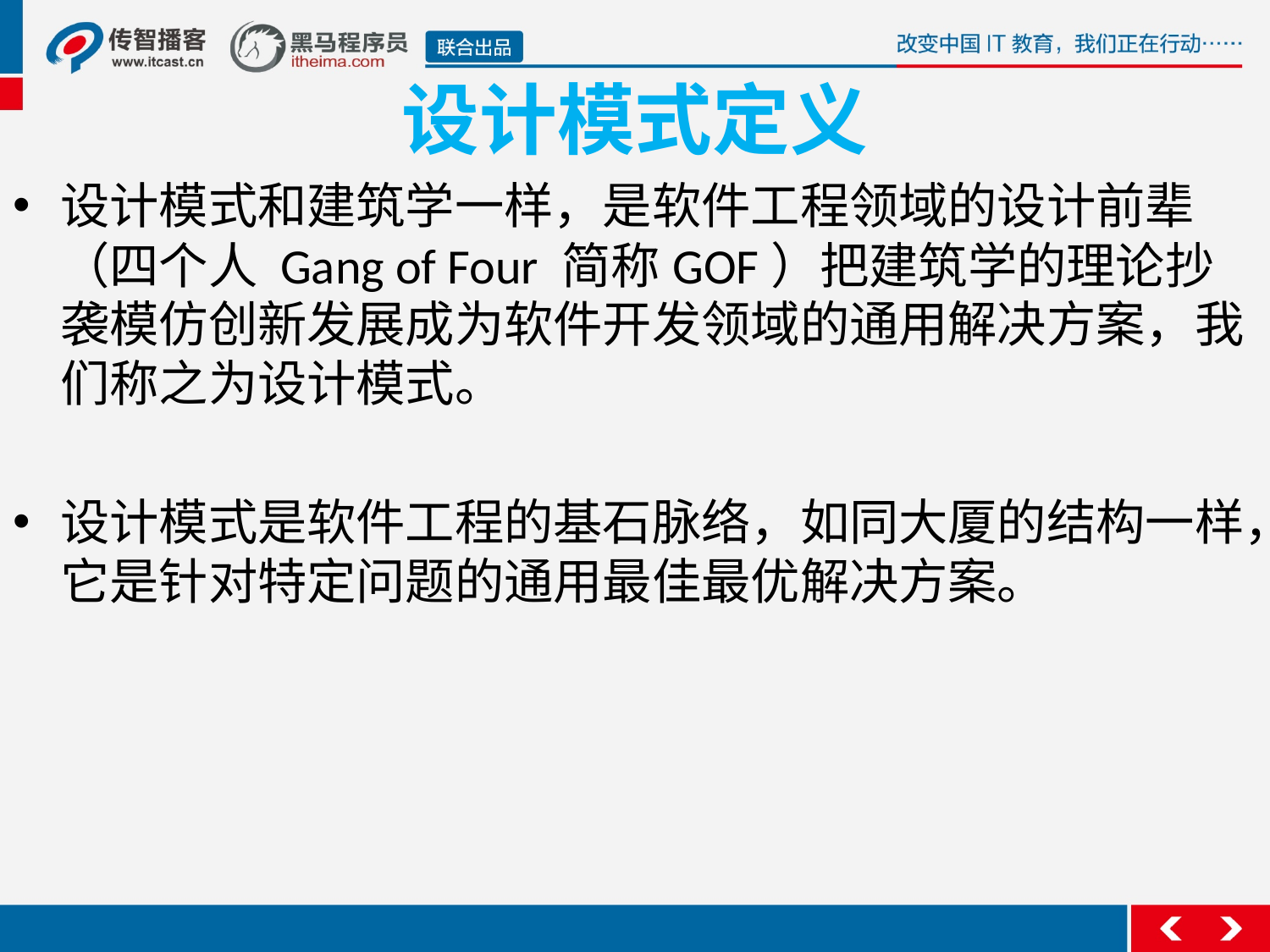

# 设计模式定义
设计模式和建筑学一样，是软件工程领域的设计前辈（四个人 Gang of Four 简称GOF）把建筑学的理论抄袭模仿创新发展成为软件开发领域的通用解决方案，我们称之为设计模式。

设计模式是软件工程的基石脉络，如同大厦的结构一样，它是针对特定问题的通用最佳最优解决方案。